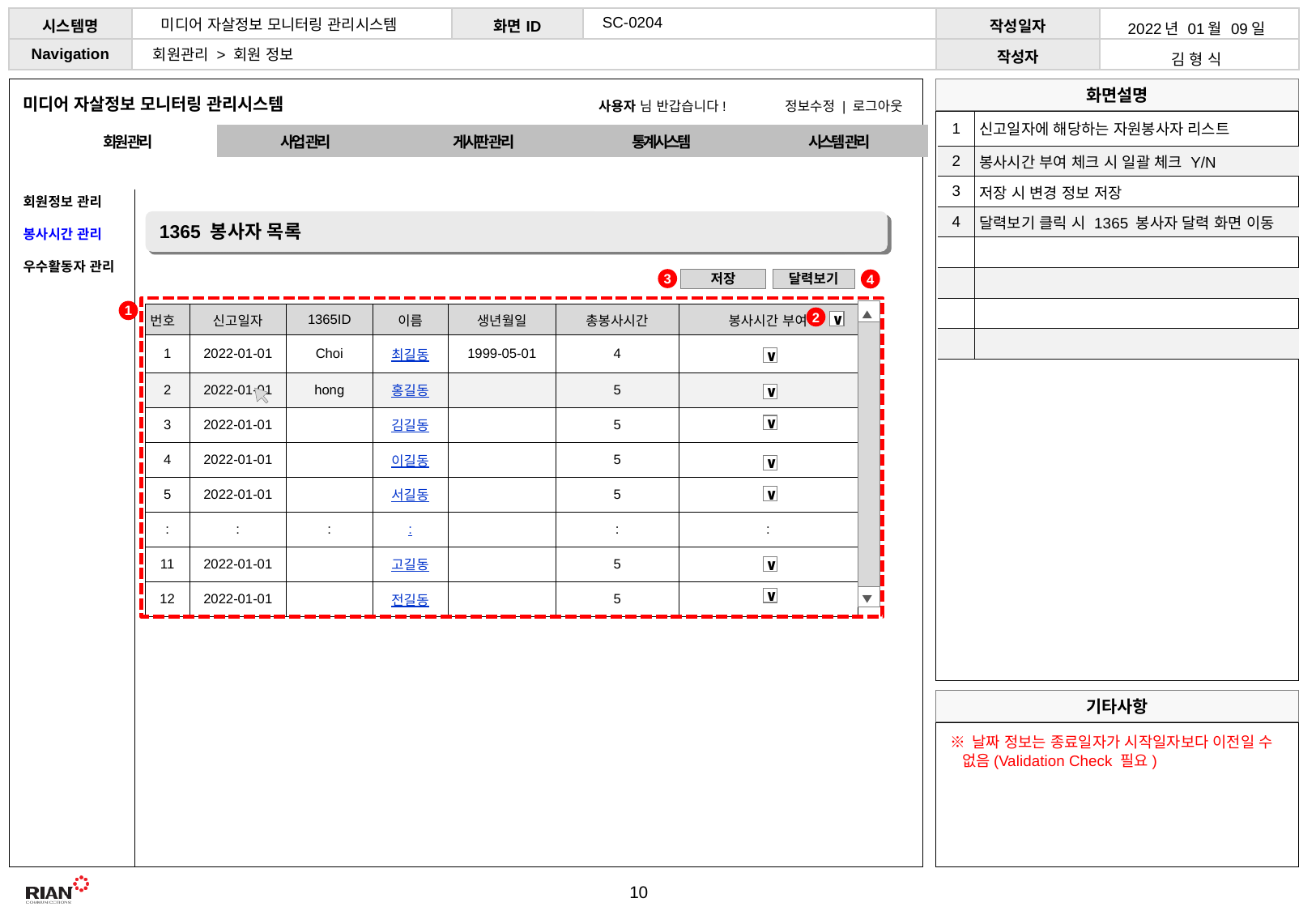

SC-0204
미디어 자살정보 모니터링 관리시스템
| 2022년 01월 09일 |
| --- |
| 김 형 식 |
회원관리 > 회원 정보
미디어 자살정보 모니터링 관리시스템
사용자 님 반갑습니다!
정보수정 | 로그아웃
| 1 | 신고일자에 해당하는 자원봉사자 리스트 |
| --- | --- |
| 2 | 봉사시간 부여 체크 시 일괄 체크 Y/N |
| 3 | 저장 시 변경 정보 저장 |
| 4 | 달력보기 클릭 시 1365 봉사자 달력 화면 이동 |
|  |  |
|  |  |
|  |  |
|  |  |
| 회원 관리 | 사업 관리 | 게시판 관리 | 통계시스템 | 시스템 관리 |
| --- | --- | --- | --- | --- |
  회원정보 관리
  봉사시간 관리
  우수활동자 관리
1365 봉사자 목록
3
저장
달력보기
4

1
◀

▶
| 번호 | 신고일자 | 1365ID | 이름 | 생년월일 | 총봉사시간 | 봉사시간 부여 |
| --- | --- | --- | --- | --- | --- | --- |
| 1 | 2022-01-01 | Choi | 최길동 | 1999-05-01 | 4 |  |
| 2 | 2022-01-01 | hong | 홍길동 |  | 5 |  |
| 3 | 2022-01-01 |  | 김길동 |  | 5 |  |
| 4 | 2022-01-01 |  | 이길동 |  | 5 |  |
| 5 | 2022-01-01 |  | 서길동 |  | 5 |  |
| : | : | : | : |  | : | : |
| 11 | 2022-01-01 |  | 고길동 |  | 5 |  |
| 12 | 2022-01-01 |  | 전길동 |  | 5 |  |
2
∨
∨
∨

∨
∨
∨
∨
∨
※ 날짜 정보는 종료일자가 시작일자보다 이전일 수 없음(Validation Check 필요)